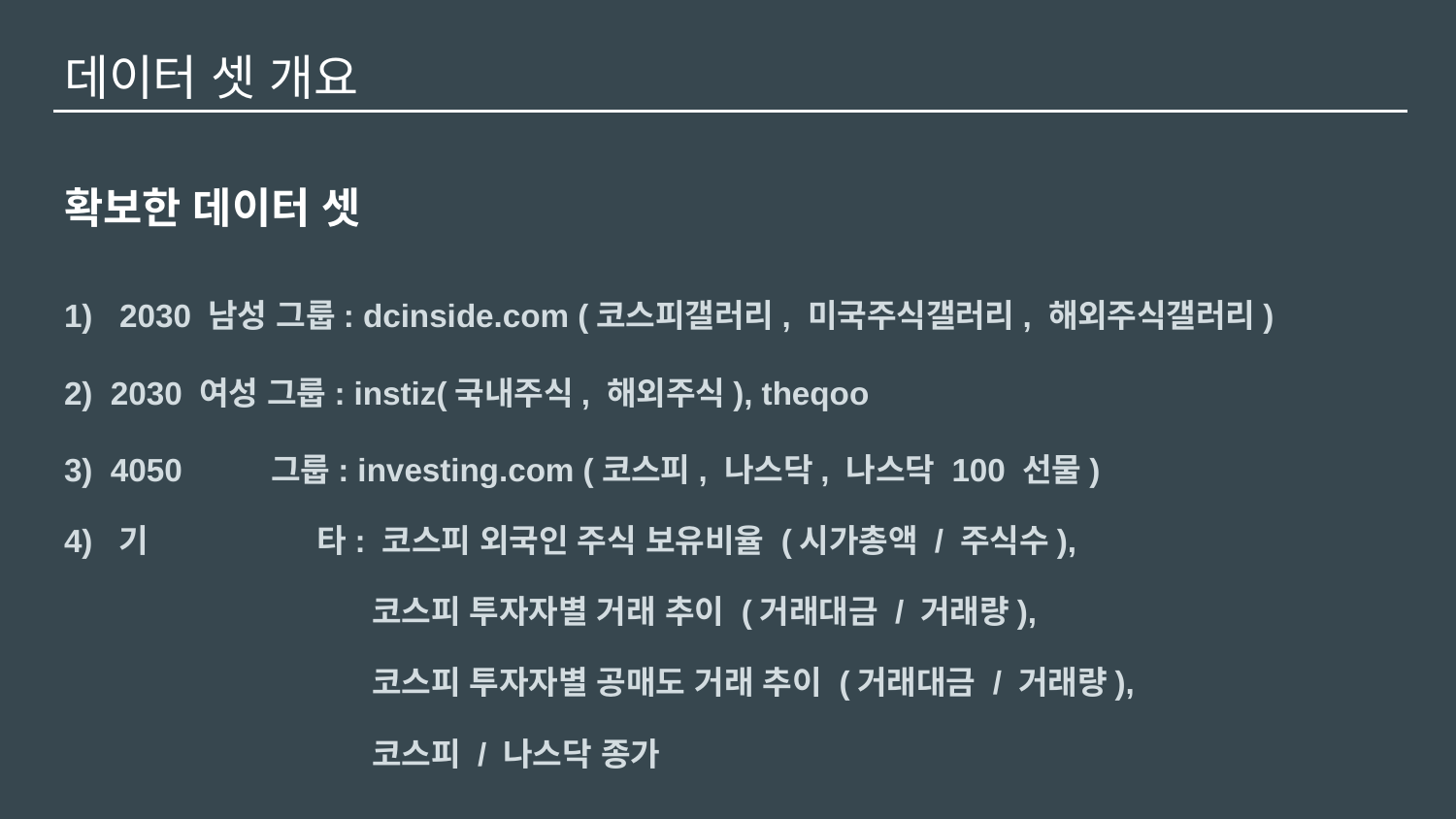

# 데이터 셋 개요
확보한 데이터 셋

1)   2030 남성 그룹: dcinside.com (코스피갤러리, 미국주식갤러리, 해외주식갤러리)
2)  2030 여성 그룹: instiz(국내주식, 해외주식), theqoo
3)  4050         그룹: investing.com (코스피, 나스닥, 나스닥 100 선물)
4)  기	            타: 코스피 외국인 주식 보유비율 (시가총액 / 주식수),
    		 코스피 투자자별 거래 추이 (거래대금 / 거래량),
    		 코스피 투자자별 공매도 거래 추이 (거래대금 / 거래량),
    		 코스피 / 나스닥 종가